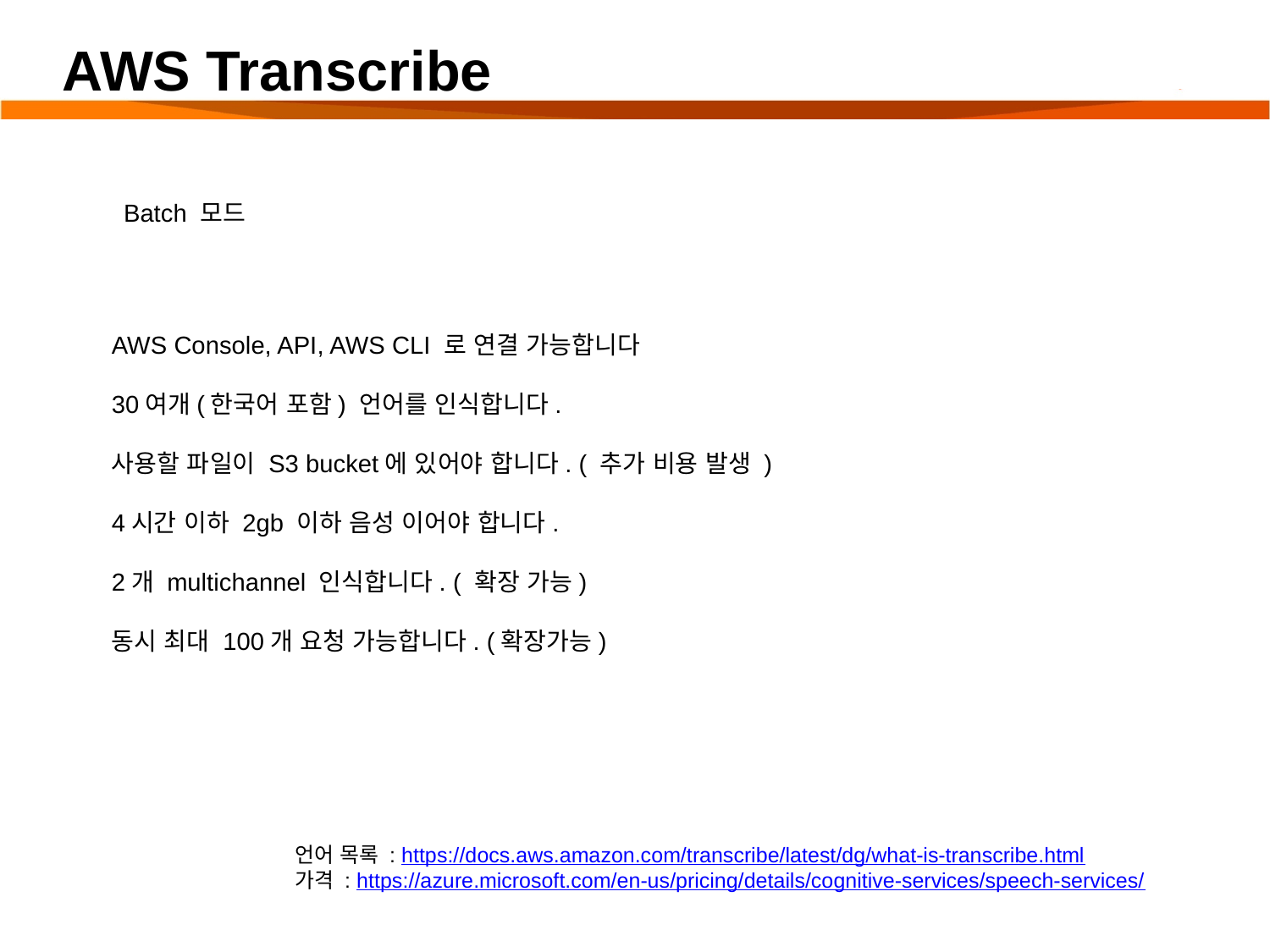

# AWS Transcribe
Batch 모드
AWS Console, API, AWS CLI 로 연결 가능합니다

30여개(한국어 포함) 언어를 인식합니다.

사용할 파일이 S3 bucket에 있어야 합니다. ( 추가 비용 발생 )

4시간 이하 2gb 이하 음성 이어야 합니다.

2개 multichannel 인식합니다. ( 확장 가능)

동시 최대 100개 요청 가능합니다. (확장가능)

언어 목록 : https://docs.aws.amazon.com/transcribe/latest/dg/what-is-transcribe.html
가격 : https://azure.microsoft.com/en-us/pricing/details/cognitive-services/speech-services/